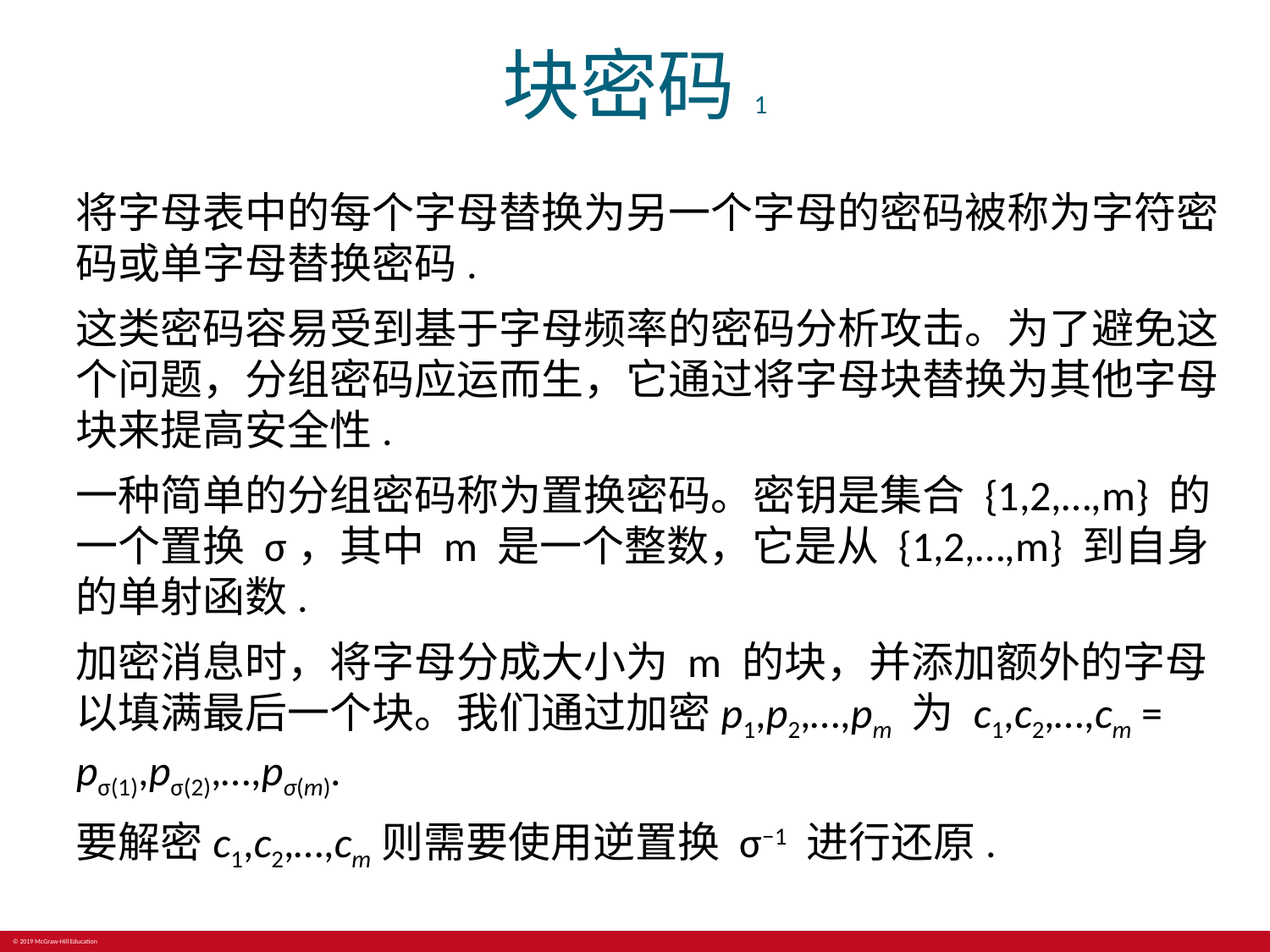

# 块密码1
将字母表中的每个字母替换为另一个字母的密码被称为字符密码或单字母替换密码.
这类密码容易受到基于字母频率的密码分析攻击。为了避免这个问题，分组密码应运而生，它通过将字母块替换为其他字母块来提高安全性.
一种简单的分组密码称为置换密码。密钥是集合 {1,2,…,m} 的一个置换 σ，其中 m 是一个整数，它是从 {1,2,…,m} 到自身的单射函数.
加密消息时，将字母分成大小为 m 的块，并添加额外的字母以填满最后一个块。我们通过加密p1,p2,…,pm 为 c1,c2,…,cm =  pσ(1),pσ(2),…,pσ(m).
要解密c1,c2,…,cm则需要使用逆置换 σ−1 进行还原.